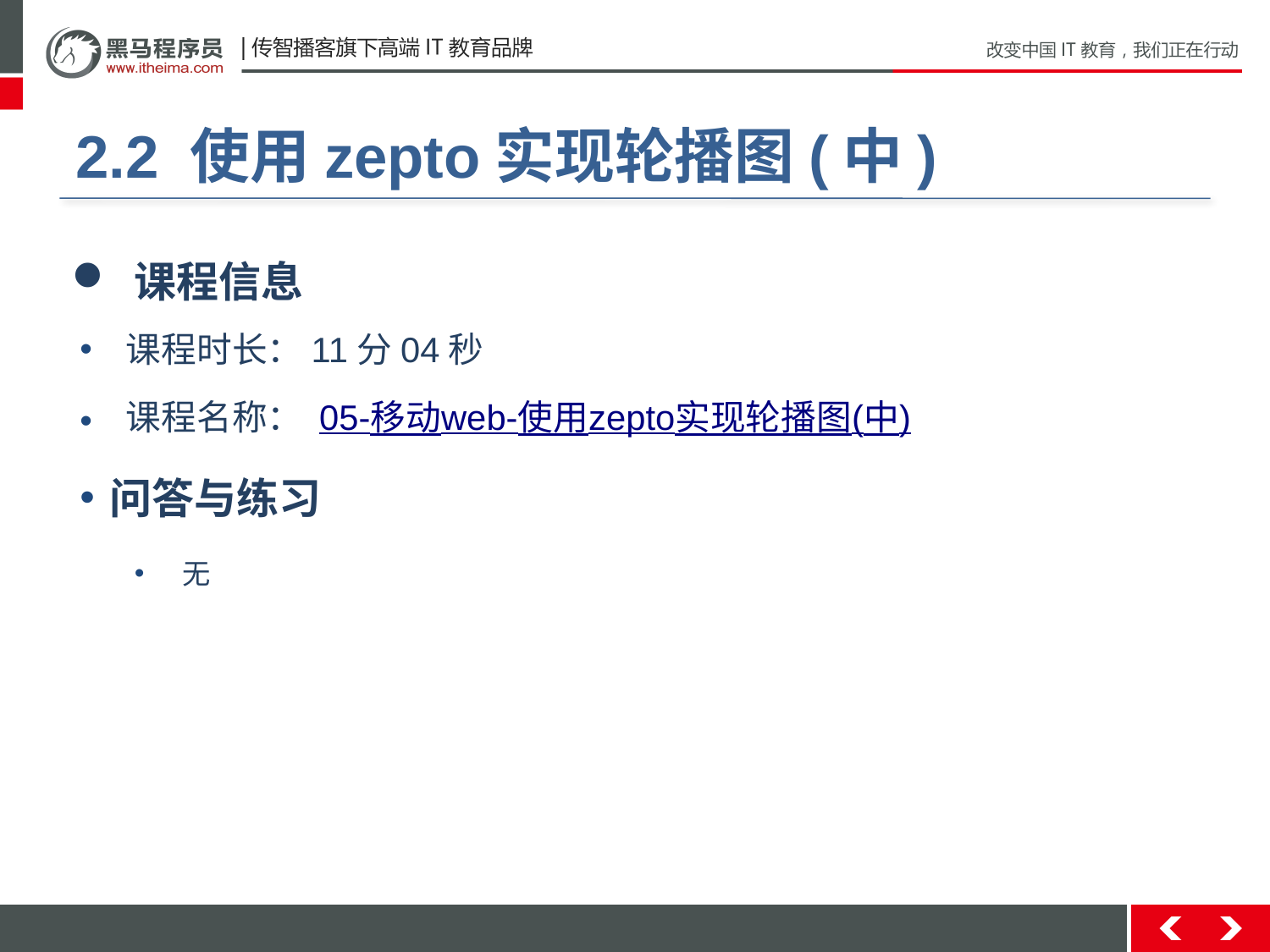

#
2.2 使用zepto实现轮播图(中)
 课程信息
 课程时长：11分04秒
 课程名称： 05-移动web-使用zepto实现轮播图(中)
问答与练习
无